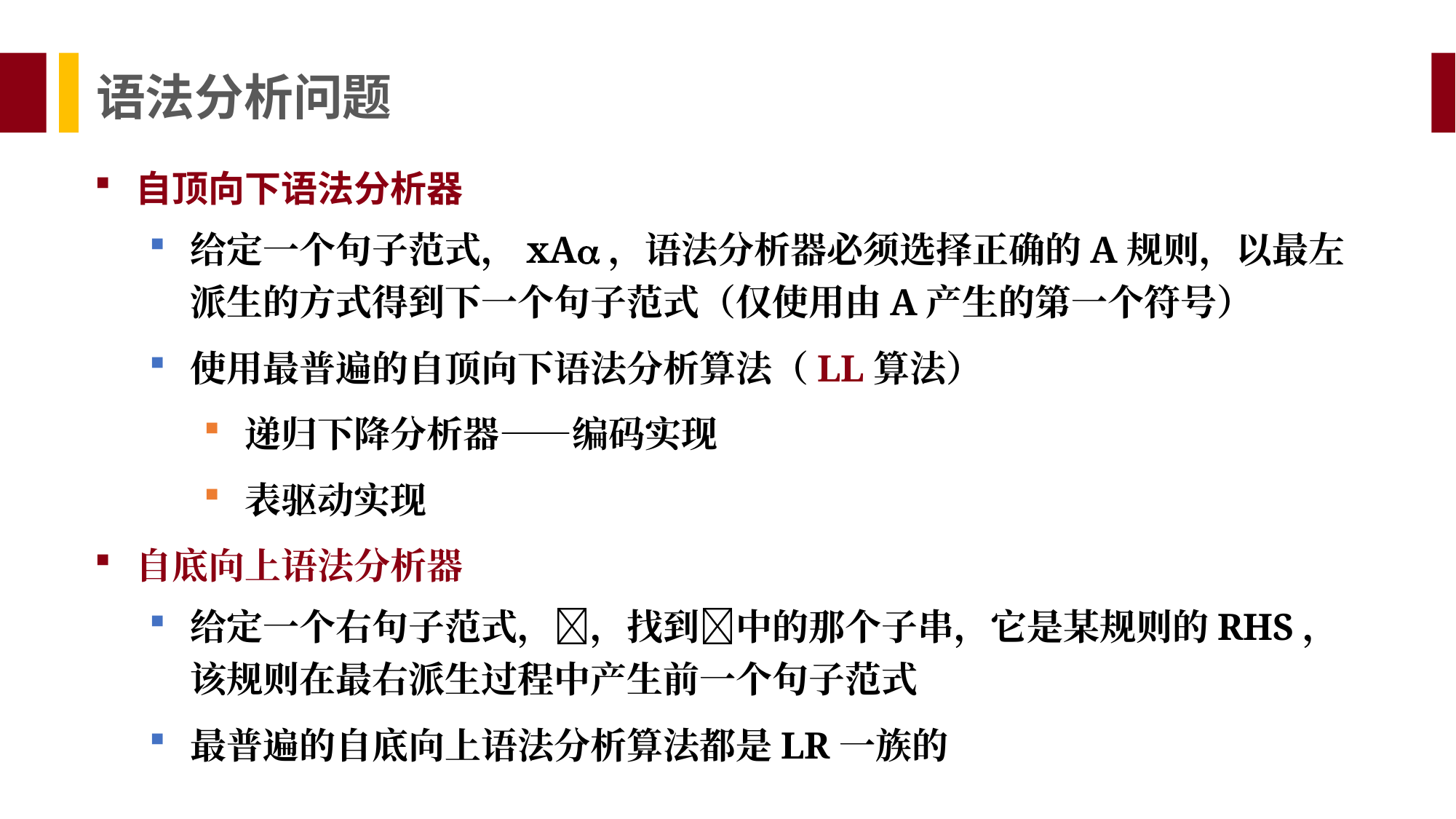

语法分析问题
自顶向下语法分析器
给定一个句子范式，xAα，语法分析器必须选择正确的A规则，以最左派生的方式得到下一个句子范式（仅使用由A产生的第一个符号）
使用最普遍的自顶向下语法分析算法（LL算法）
递归下降分析器——编码实现
表驱动实现
自底向上语法分析器
给定一个右句子范式，α，找到α中的那个子串，它是某规则的RHS，该规则在最右派生过程中产生前一个句子范式
最普遍的自底向上语法分析算法都是LR一族的